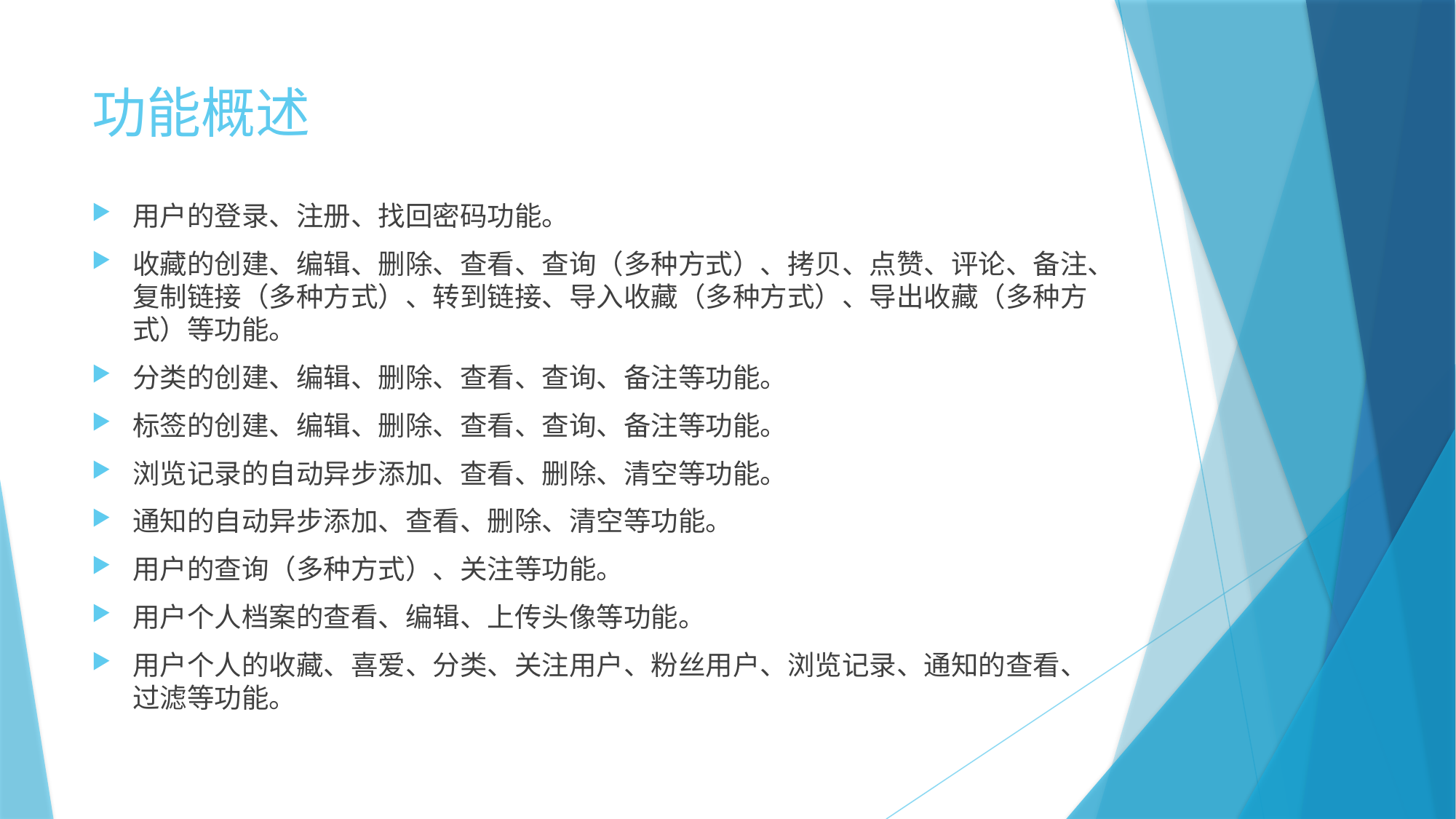

# 功能概述
用户的登录、注册、找回密码功能。
收藏的创建、编辑、删除、查看、查询（多种方式）、拷贝、点赞、评论、备注、复制链接（多种方式）、转到链接、导入收藏（多种方式）、导出收藏（多种方式）等功能。
分类的创建、编辑、删除、查看、查询、备注等功能。
标签的创建、编辑、删除、查看、查询、备注等功能。
浏览记录的自动异步添加、查看、删除、清空等功能。
通知的自动异步添加、查看、删除、清空等功能。
用户的查询（多种方式）、关注等功能。
用户个人档案的查看、编辑、上传头像等功能。
用户个人的收藏、喜爱、分类、关注用户、粉丝用户、浏览记录、通知的查看、过滤等功能。